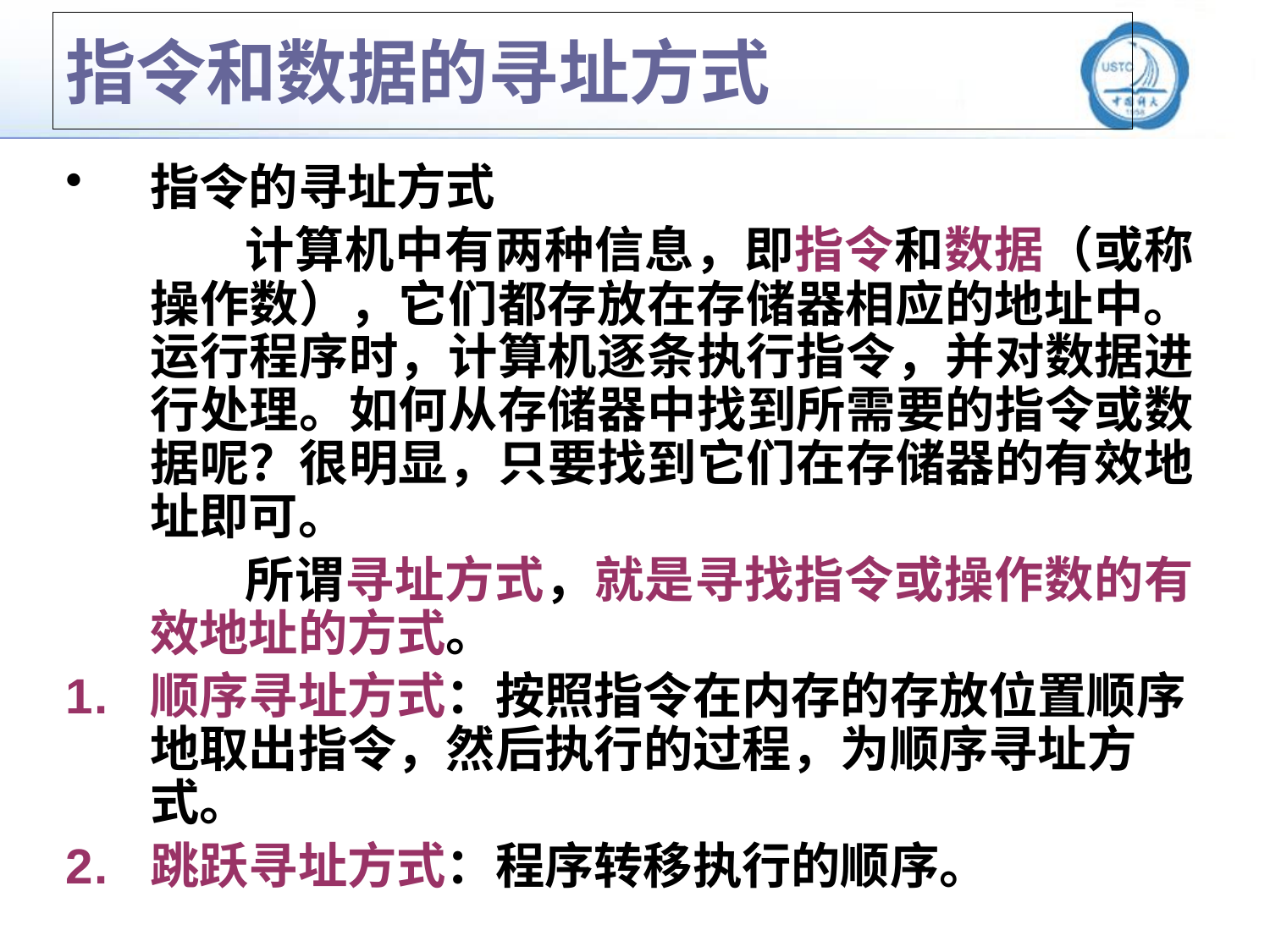

# 指令和数据的寻址方式
指令的寻址方式
              计算机中有两种信息，即指令和数据（或称操作数），它们都存放在存储器相应的地址中。运行程序时，计算机逐条执行指令，并对数据进行处理。如何从存储器中找到所需要的指令或数据呢？很明显，只要找到它们在存储器的有效地址即可。
              所谓寻址方式，就是寻找指令或操作数的有效地址的方式。
顺序寻址方式：按照指令在内存的存放位置顺序地取出指令，然后执行的过程，为顺序寻址方式。
跳跃寻址方式：程序转移执行的顺序。